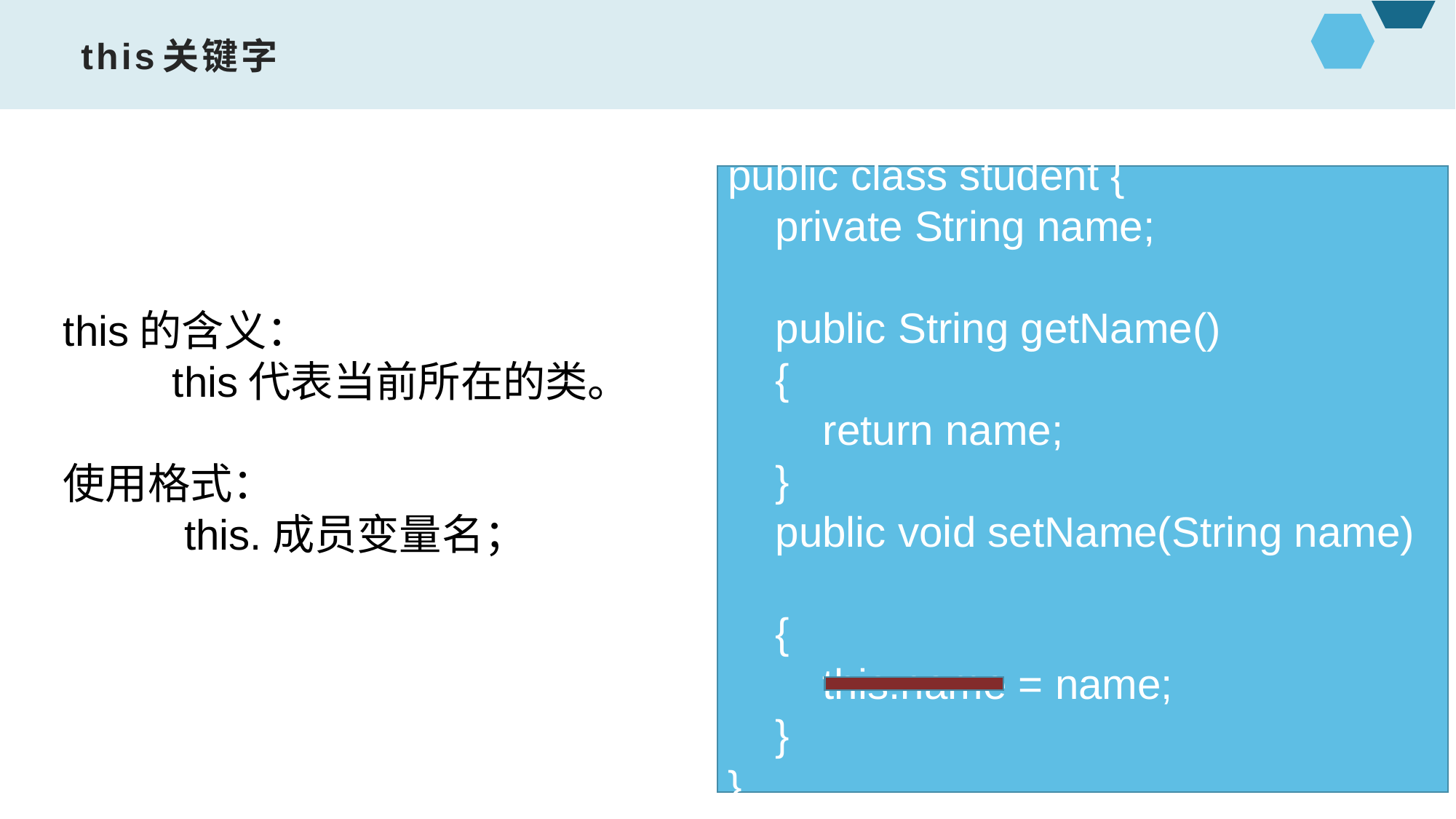

# this关键字
public class student {
    private String name;

    public String getName()
    {
        return name;
    }
    public void setName(String name)
    {
        this.name = name;
    }
}
this的含义：
	this代表当前所在的类。

使用格式：
	 this.成员变量名；